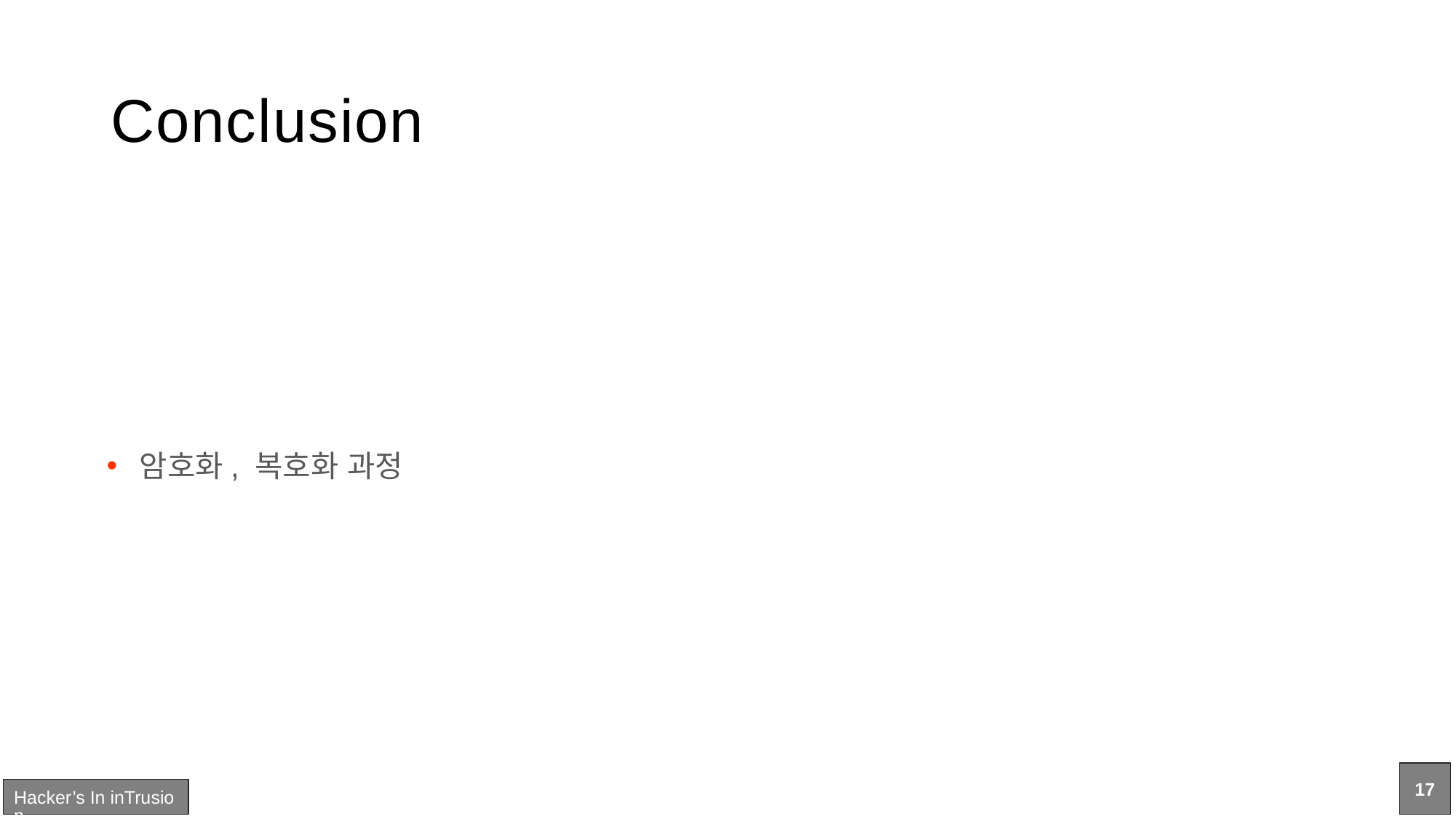

# Conclusion

암호화, 복호화 과정

17
Hacker’s In inTrusion